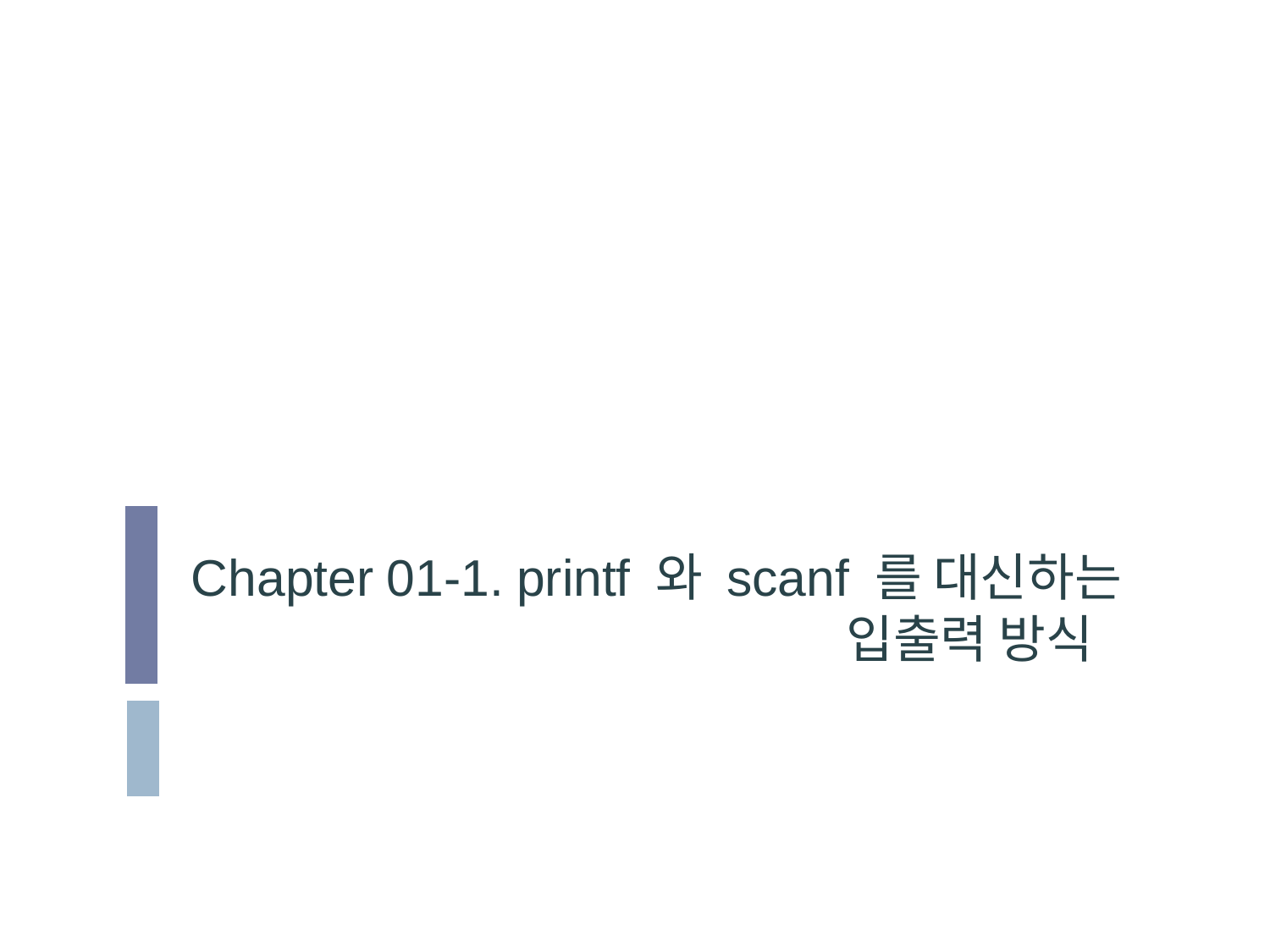

Chapter 01-1. printf 와 scanf 를 대신하는
입출력 방식